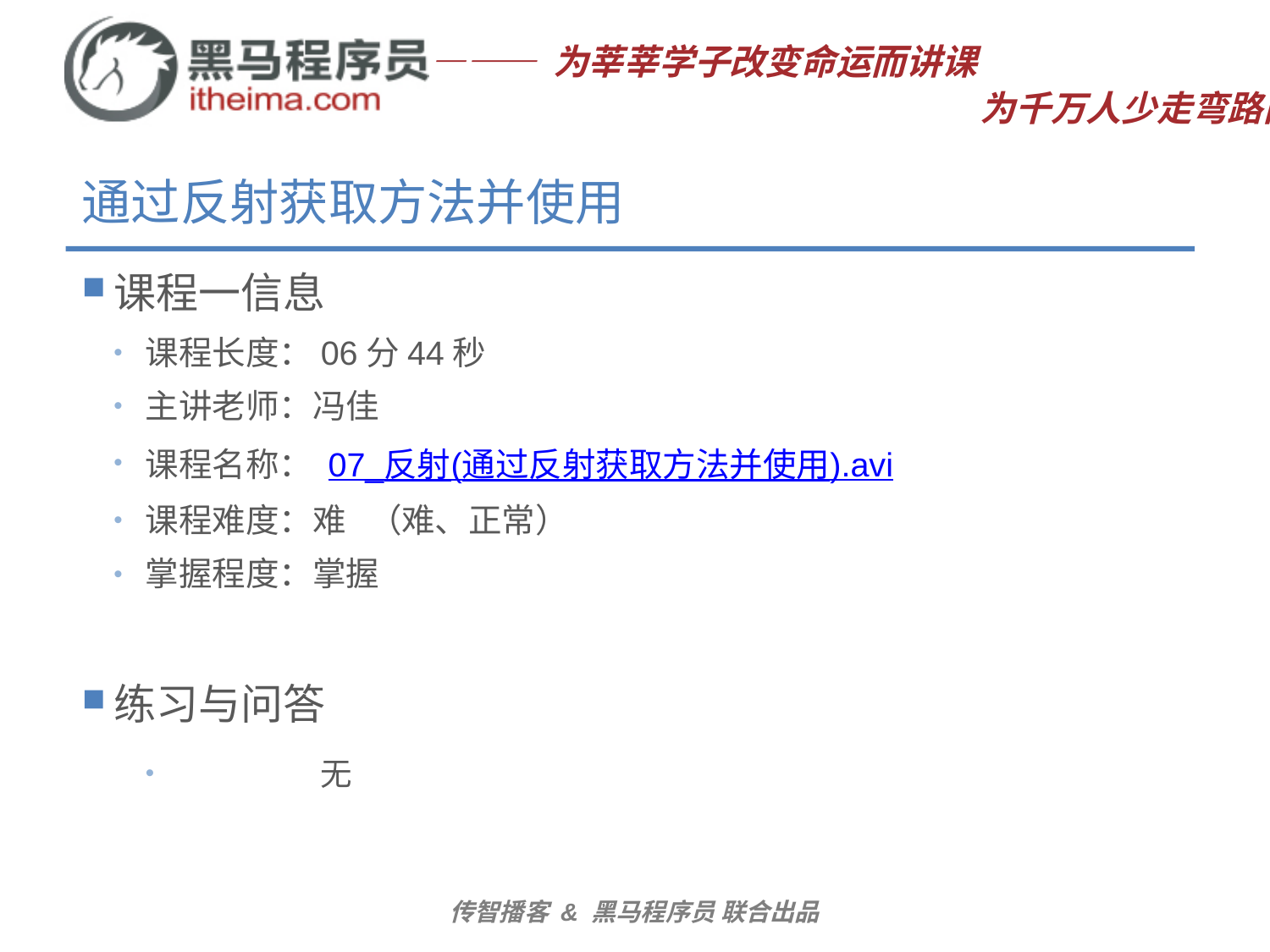

# 通过反射获取方法并使用
课程一信息
课程长度：06分44秒
主讲老师：冯佳
课程名称： 07_反射(通过反射获取方法并使用).avi
课程难度：难   （难、正常）
掌握程度：掌握

练习与问答
	无